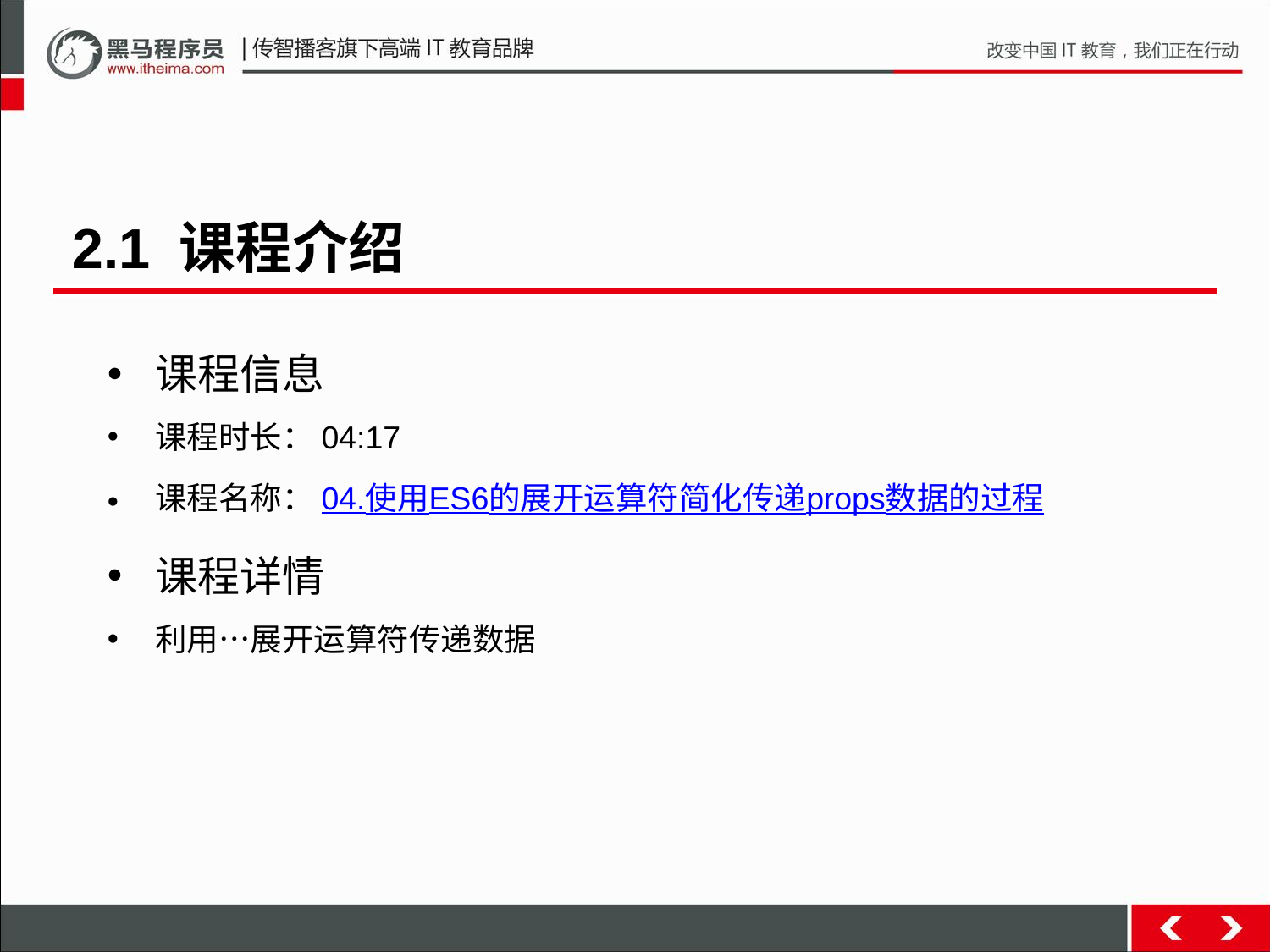

2.1 课程介绍
课程信息
课程时长：04:17
课程名称：04.使用ES6的展开运算符简化传递props数据的过程
课程详情
利用…展开运算符传递数据